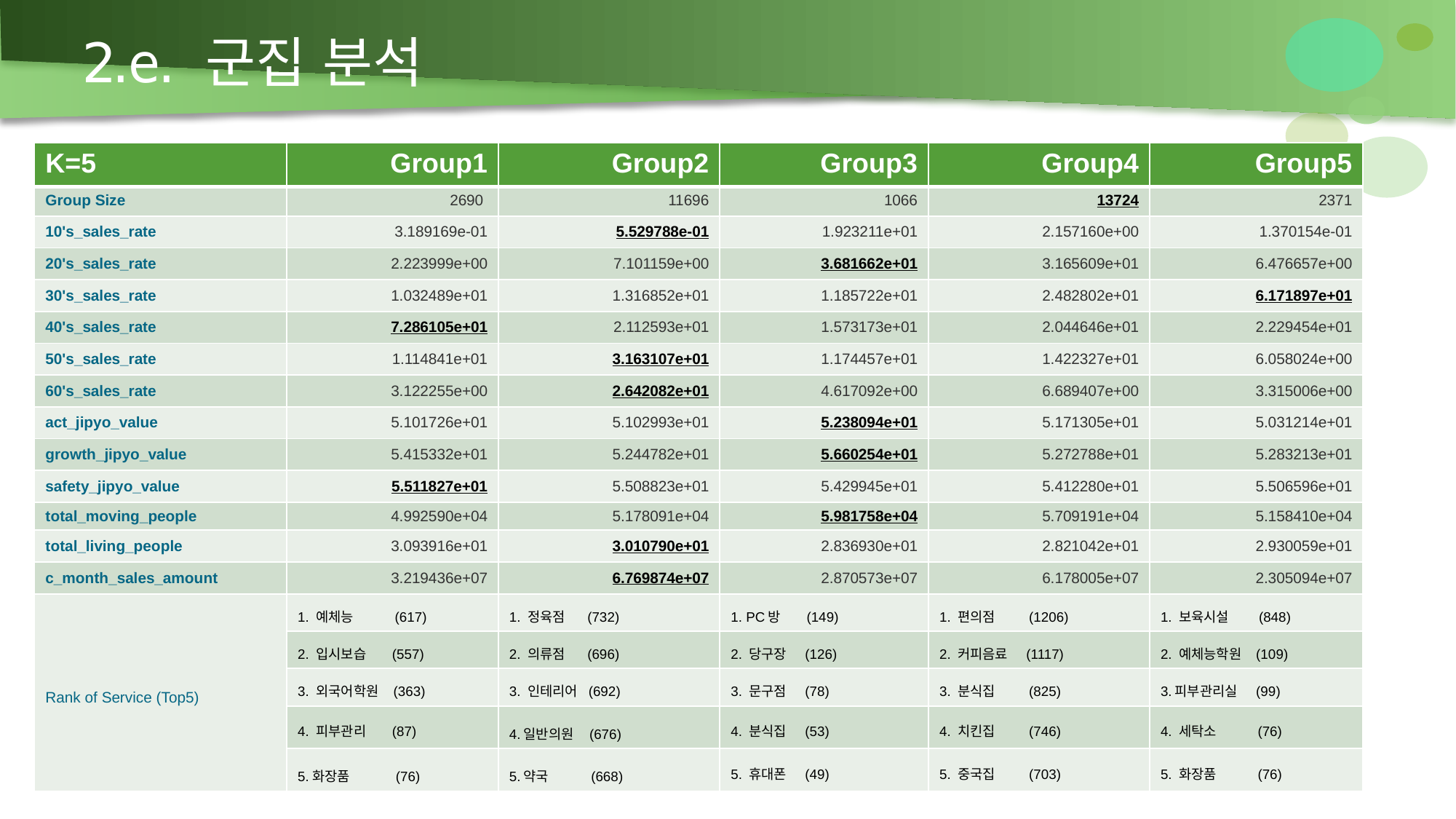

# 2.e. 군집 분석
| K=5 | Group1 | Group2 | Group3 | Group4 | Group5 |
| --- | --- | --- | --- | --- | --- |
| Group Size | 2690 | 11696 | 1066 | 13724 | 2371 |
| 10's\_sales\_rate | 3.189169e-01 | 5.529788e-01 | 1.923211e+01 | 2.157160e+00 | 1.370154e-01 |
| 20's\_sales\_rate | 2.223999e+00 | 7.101159e+00 | 3.681662e+01 | 3.165609e+01 | 6.476657e+00 |
| 30's\_sales\_rate | 1.032489e+01 | 1.316852e+01 | 1.185722e+01 | 2.482802e+01 | 6.171897e+01 |
| 40's\_sales\_rate | 7.286105e+01 | 2.112593e+01 | 1.573173e+01 | 2.044646e+01 | 2.229454e+01 |
| 50's\_sales\_rate | 1.114841e+01 | 3.163107e+01 | 1.174457e+01 | 1.422327e+01 | 6.058024e+00 |
| 60's\_sales\_rate | 3.122255e+00 | 2.642082e+01 | 4.617092e+00 | 6.689407e+00 | 3.315006e+00 |
| act\_jipyo\_value | 5.101726e+01 | 5.102993e+01 | 5.238094e+01 | 5.171305e+01 | 5.031214e+01 |
| growth\_jipyo\_value | 5.415332e+01 | 5.244782e+01 | 5.660254e+01 | 5.272788e+01 | 5.283213e+01 |
| safety\_jipyo\_value | 5.511827e+01 | 5.508823e+01 | 5.429945e+01 | 5.412280e+01 | 5.506596e+01 |
| total\_moving\_people | 4.992590e+04 | 5.178091e+04 | 5.981758e+04 | 5.709191e+04 | 5.158410e+04 |
| total\_living\_people | 3.093916e+01 | 3.010790e+01 | 2.836930e+01 | 2.821042e+01 | 2.930059e+01 |
| c\_month\_sales\_amount | 3.219436e+07 | 6.769874e+07 | 2.870573e+07 | 6.178005e+07 | 2.305094e+07 |
| Rank of Service (Top5) | 1. 예체능 (617) | 1. 정육점 (732) | 1. PC방 (149) | 1. 편의점 (1206) | 1. 보육시설 (848) |
|  | 2. 입시보습 (557) | 2. 의류점 (696) | 2. 당구장 (126) | 2. 커피음료 (1117) | 2. 예체능학원 (109) |
|  | 3. 외국어학원 (363) | 3. 인테리어 (692) | 3. 문구점 (78) | 3. 분식집 (825) | 3.피부관리실 (99) |
|  | 4. 피부관리 (87) | 4.일반의원 (676) | 4. 분식집 (53) | 4. 치킨집 (746) | 4. 세탁소 (76) |
|  | 5.화장품 (76) | 5.약국 (668) | 5. 휴대폰 (49) | 5. 중국집 (703) | 5. 화장품 (76) |